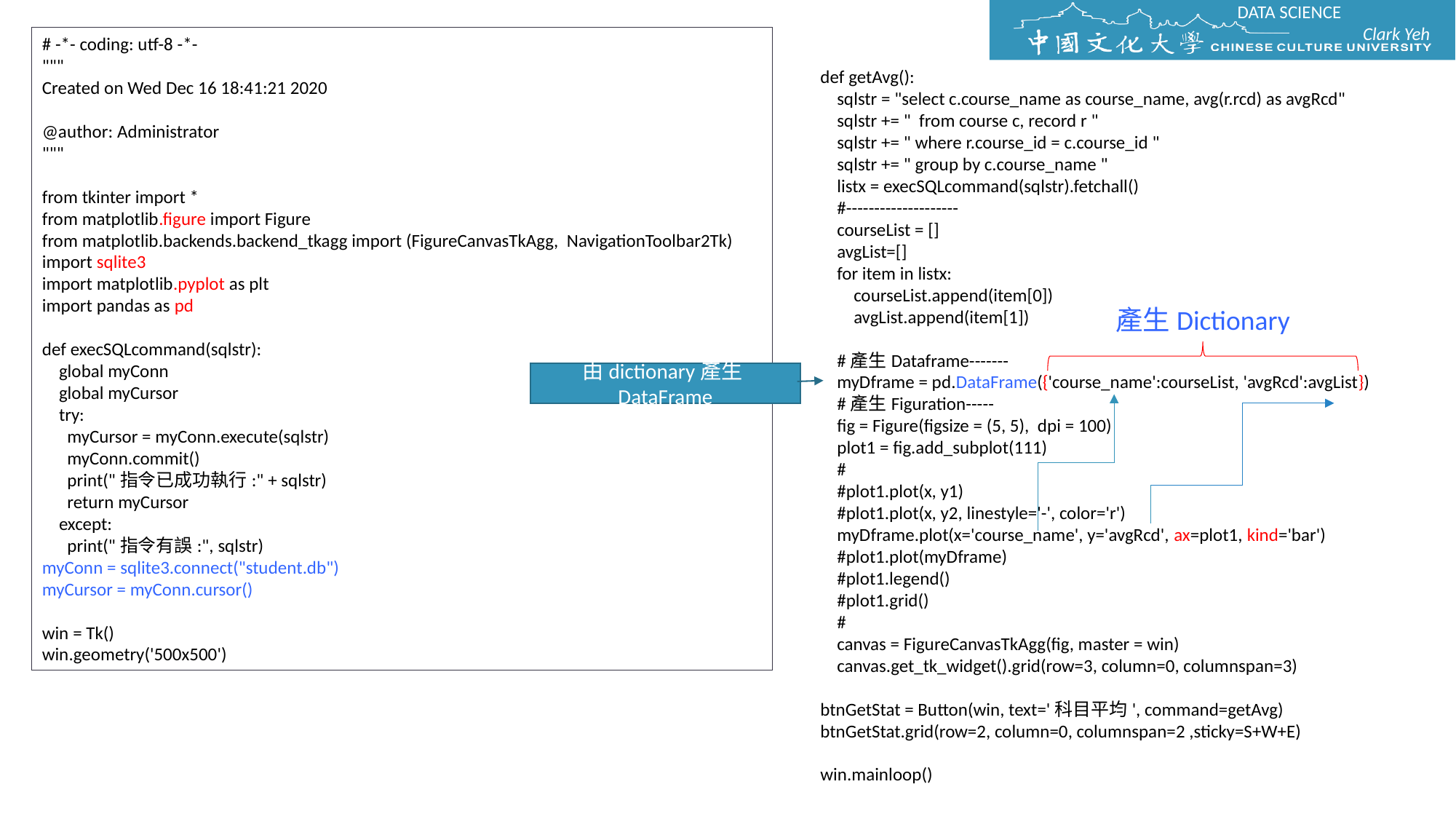

# -*- coding: utf-8 -*-
"""
Created on Wed Dec 16 18:41:21 2020

@author: Administrator
"""

from tkinter import *
from matplotlib.figure import Figure
from matplotlib.backends.backend_tkagg import (FigureCanvasTkAgg,  NavigationToolbar2Tk)
import sqlite3
import matplotlib.pyplot as plt
import pandas as pd

def execSQLcommand(sqlstr):
    global myConn
    global myCursor
    try:
      myCursor = myConn.execute(sqlstr)
      myConn.commit()
      print("指令已成功執行:" + sqlstr)
      return myCursor
    except:
      print("指令有誤:", sqlstr)
myConn = sqlite3.connect("student.db")
myCursor = myConn.cursor()

win = Tk()
win.geometry('500x500')
def getAvg():
    sqlstr = "select c.course_name as course_name, avg(r.rcd) as avgRcd"
    sqlstr += "  from course c, record r "
    sqlstr += " where r.course_id = c.course_id "
    sqlstr += " group by c.course_name "
    listx = execSQLcommand(sqlstr).fetchall()
    #--------------------
    courseList = []
    avgList=[]
    for item in listx:
        courseList.append(item[0])
        avgList.append(item[1])

    #產生Dataframe-------
    myDframe = pd.DataFrame({'course_name':courseList, 'avgRcd':avgList})
    #產生Figuration-----
    fig = Figure(figsize = (5, 5),  dpi = 100)
    plot1 = fig.add_subplot(111)
    #
    #plot1.plot(x, y1)
    #plot1.plot(x, y2, linestyle='-', color='r')
    myDframe.plot(x='course_name', y='avgRcd', ax=plot1, kind='bar')
    #plot1.plot(myDframe)
    #plot1.legend()
    #plot1.grid()
    #
    canvas = FigureCanvasTkAgg(fig, master = win)
    canvas.get_tk_widget().grid(row=3, column=0, columnspan=3)

btnGetStat = Button(win, text='科目平均', command=getAvg)
btnGetStat.grid(row=2, column=0, columnspan=2 ,sticky=S+W+E)

win.mainloop()

產生Dictionary
由dictionary產生DataFrame